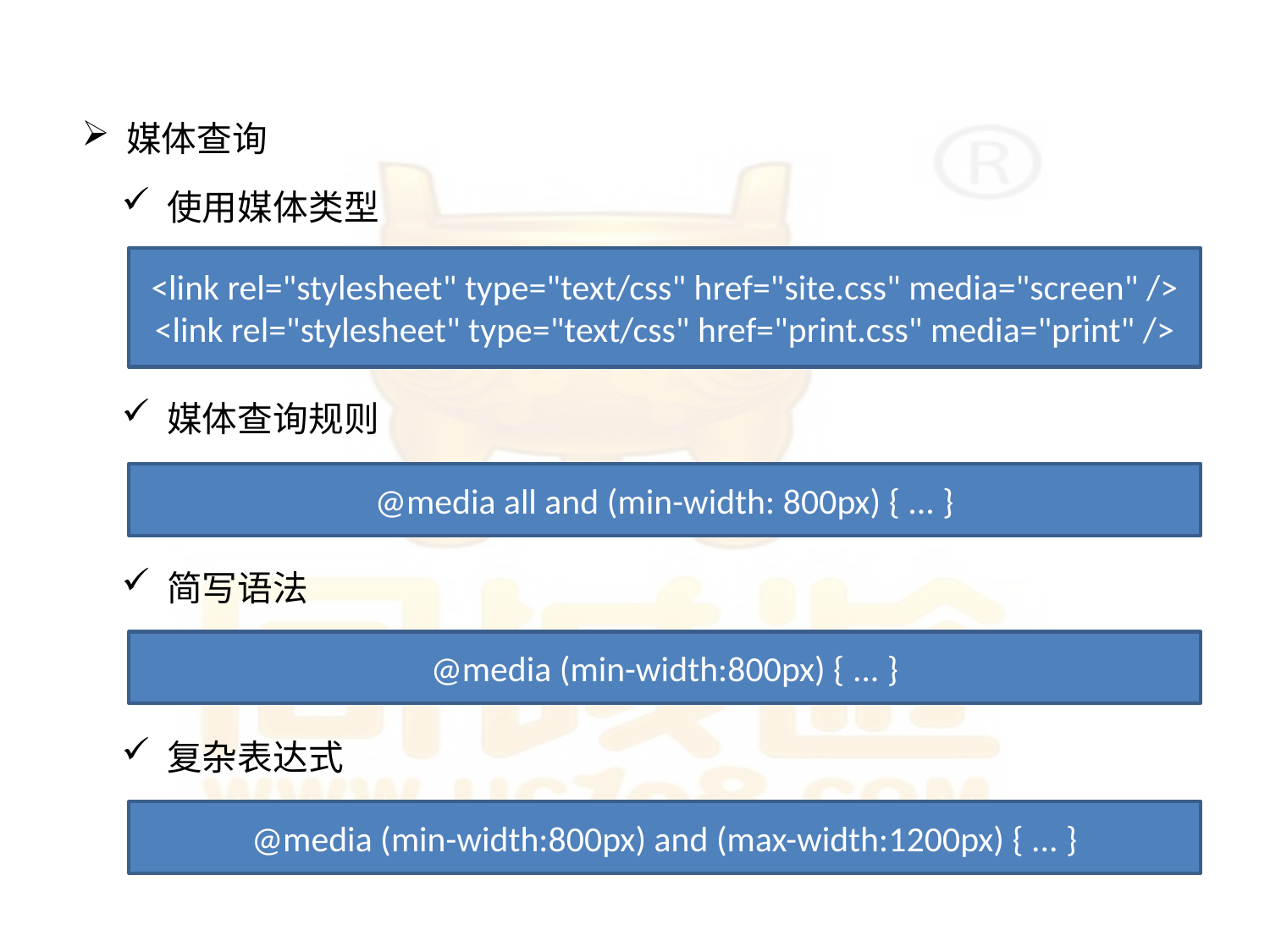

媒体查询
 使用媒体类型

 媒体查询规则

 简写语法

 复杂表达式
<link rel="stylesheet" type="text/css" href="site.css" media="screen" />
<link rel="stylesheet" type="text/css" href="print.css" media="print" />
@media all and (min-width: 800px) { ... }
@media (min-width:800px) { ... }
@media (min-width:800px) and (max-width:1200px) { ... }